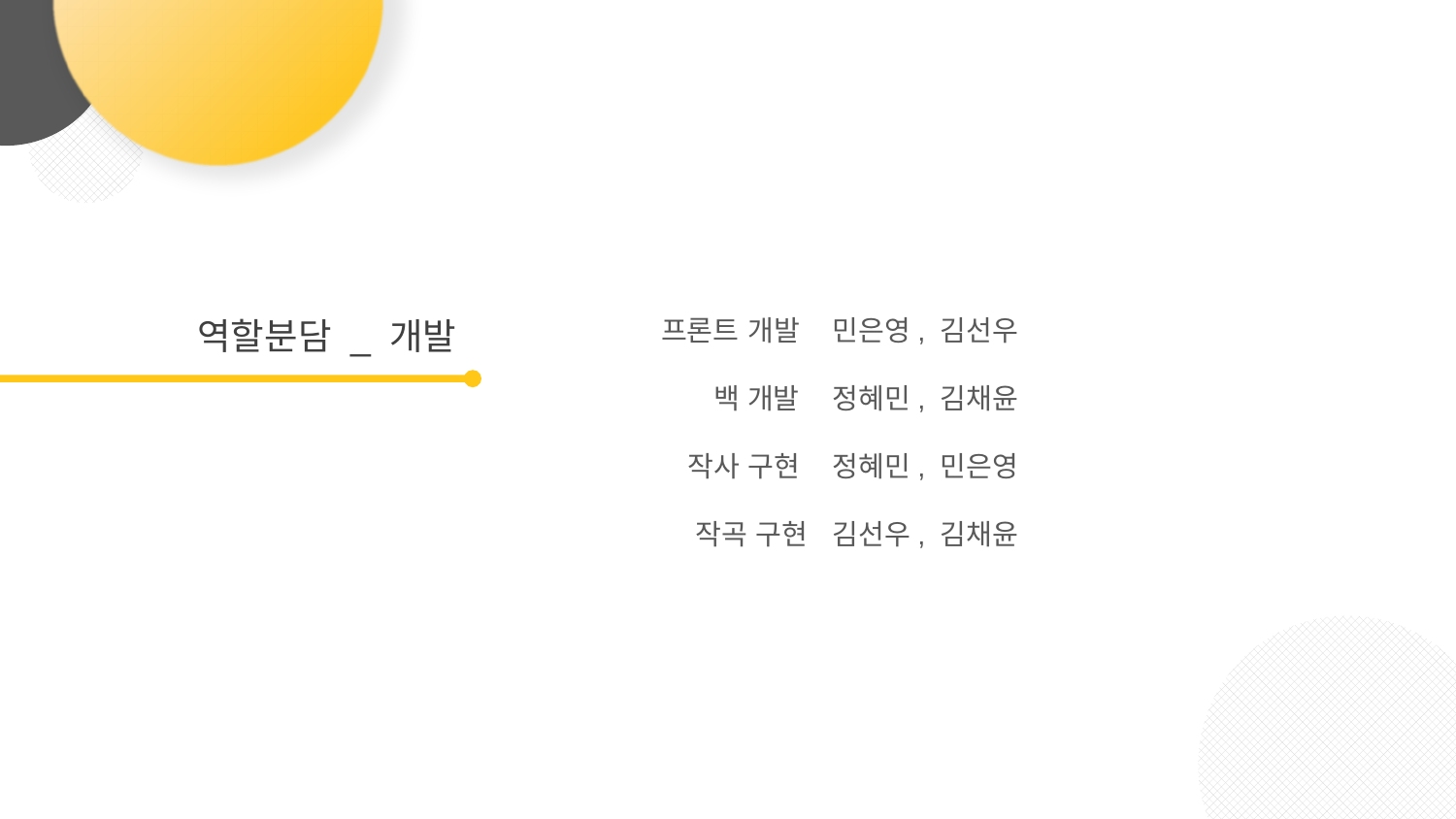

프론트 개발
백 개발
작사 구현
작곡 구현
민은영, 김선우
정혜민, 김채윤
정혜민, 민은영
김선우, 김채윤
역할분담 _ 개발